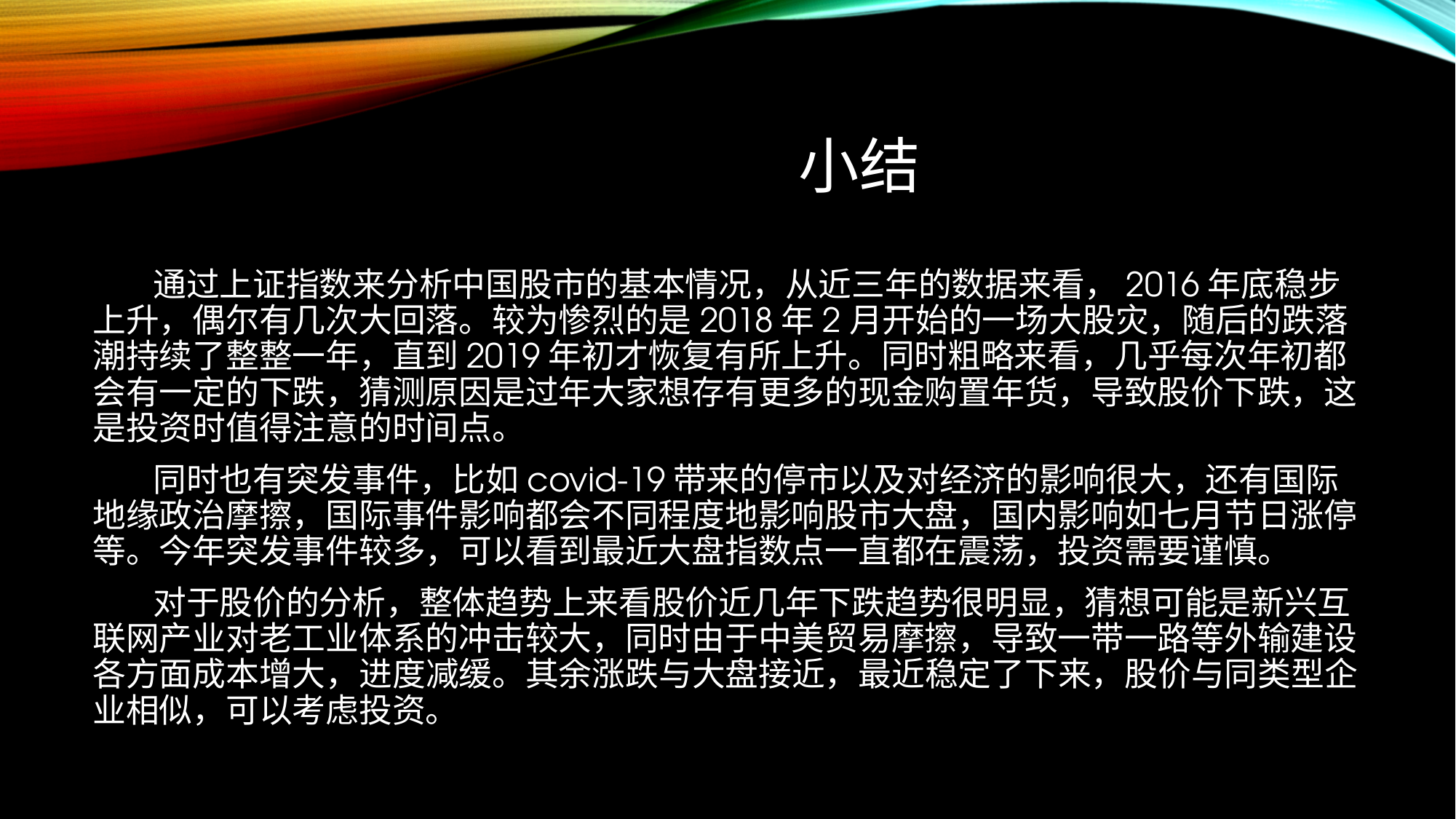

# 小结
       通过上证指数来分析中国股市的基本情况，从近三年的数据来看，2016年底稳步上升，偶尔有几次大回落。较为惨烈的是2018年2月开始的一场大股灾，随后的跌落潮持续了整整一年，直到2019年初才恢复有所上升。同时粗略来看，几乎每次年初都会有一定的下跌，猜测原因是过年大家想存有更多的现金购置年货，导致股价下跌，这是投资时值得注意的时间点。
       同时也有突发事件，比如covid-19带来的停市以及对经济的影响很大，还有国际地缘政治摩擦，国际事件影响都会不同程度地影响股市大盘，国内影响如七月节日涨停等。今年突发事件较多，可以看到最近大盘指数点一直都在震荡，投资需要谨慎。
       对于股价的分析，整体趋势上来看股价近几年下跌趋势很明显，猜想可能是新兴互联网产业对老工业体系的冲击较大，同时由于中美贸易摩擦，导致一带一路等外输建设各方面成本增大，进度减缓。其余涨跌与大盘接近，最近稳定了下来，股价与同类型企业相似，可以考虑投资。